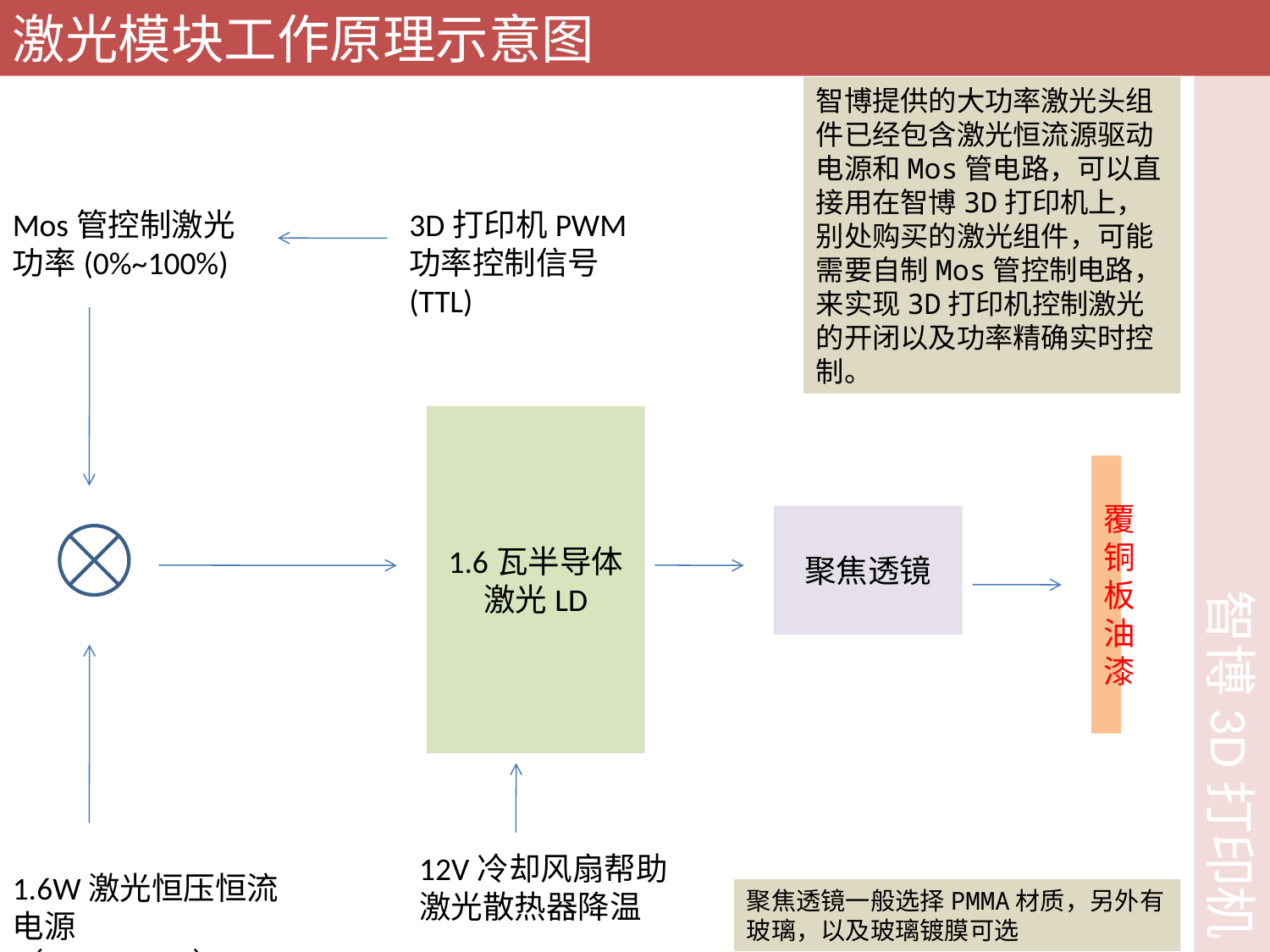

激光模块工作原理示意图
智博提供的大功率激光头组件已经包含激光恒流源驱动电源和Mos管电路，可以直接用在智博3D打印机上，别处购买的激光组件，可能需要自制Mos管控制电路，来实现3D打印机控制激光的开闭以及功率精确实时控制。
Mos管控制激光功率(0%~100%)
3D打印机PWM功率控制信号(TTL)
1.6瓦半导体激光LD
智博3D打印机
覆铜板油漆
聚焦透镜

12V冷却风扇帮助激光散热器降温
1.6W激光恒压恒流电源（1.0A~1.5A）
聚焦透镜一般选择PMMA材质，另外有玻璃，以及玻璃镀膜可选